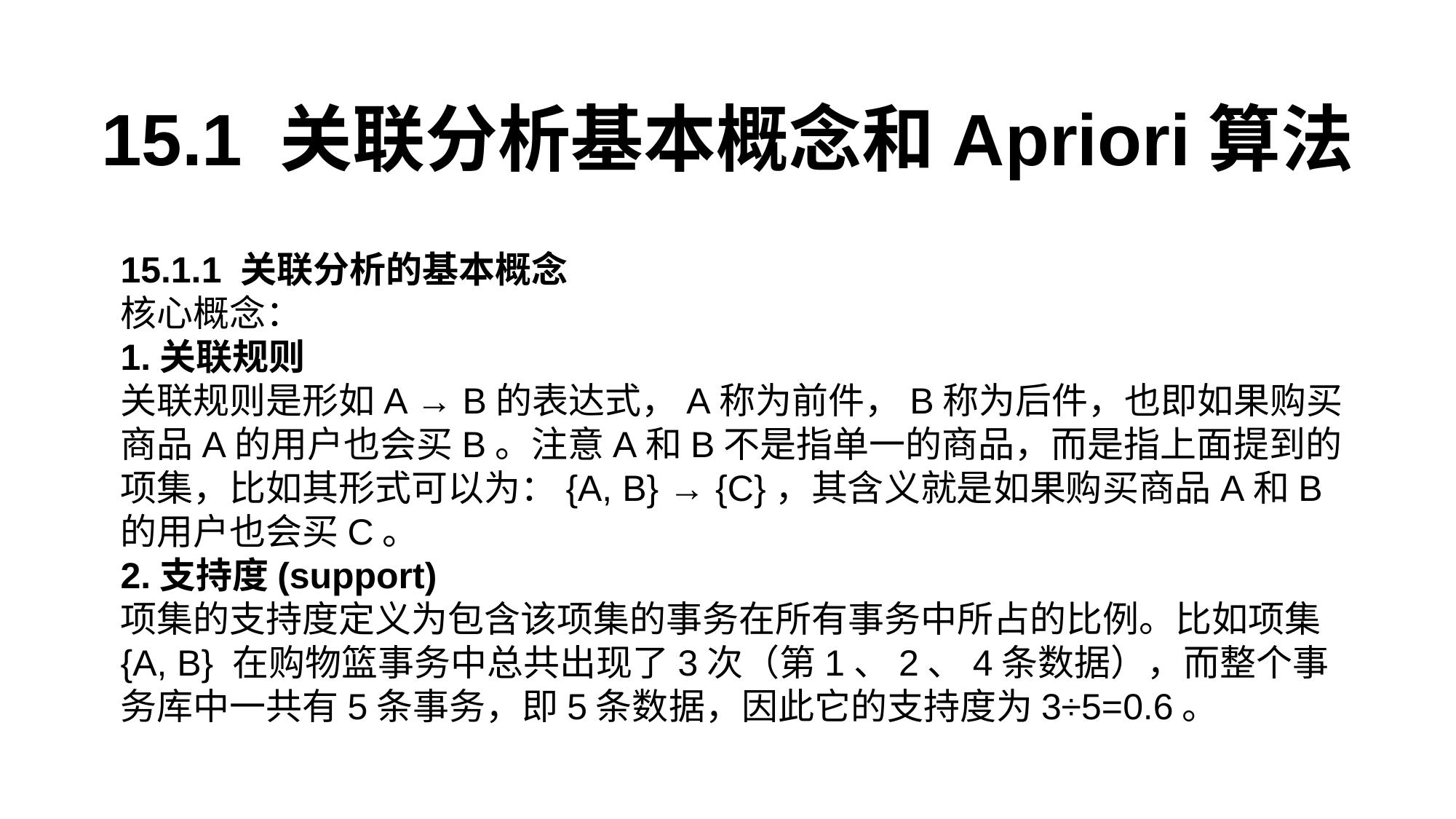

15.1 关联分析基本概念和Apriori算法
15.1.1 关联分析的基本概念
核心概念：
1.关联规则
关联规则是形如A → B的表达式，A称为前件，B称为后件，也即如果购买商品A的用户也会买B。注意A和B不是指单一的商品，而是指上面提到的项集，比如其形式可以为：{A, B} → {C}，其含义就是如果购买商品A和B的用户也会买C。
2.支持度(support)
项集的支持度定义为包含该项集的事务在所有事务中所占的比例。比如项集{A, B} 在购物篮事务中总共出现了3次（第1、2、4条数据），而整个事务库中一共有5条事务，即5条数据，因此它的支持度为3÷5=0.6。